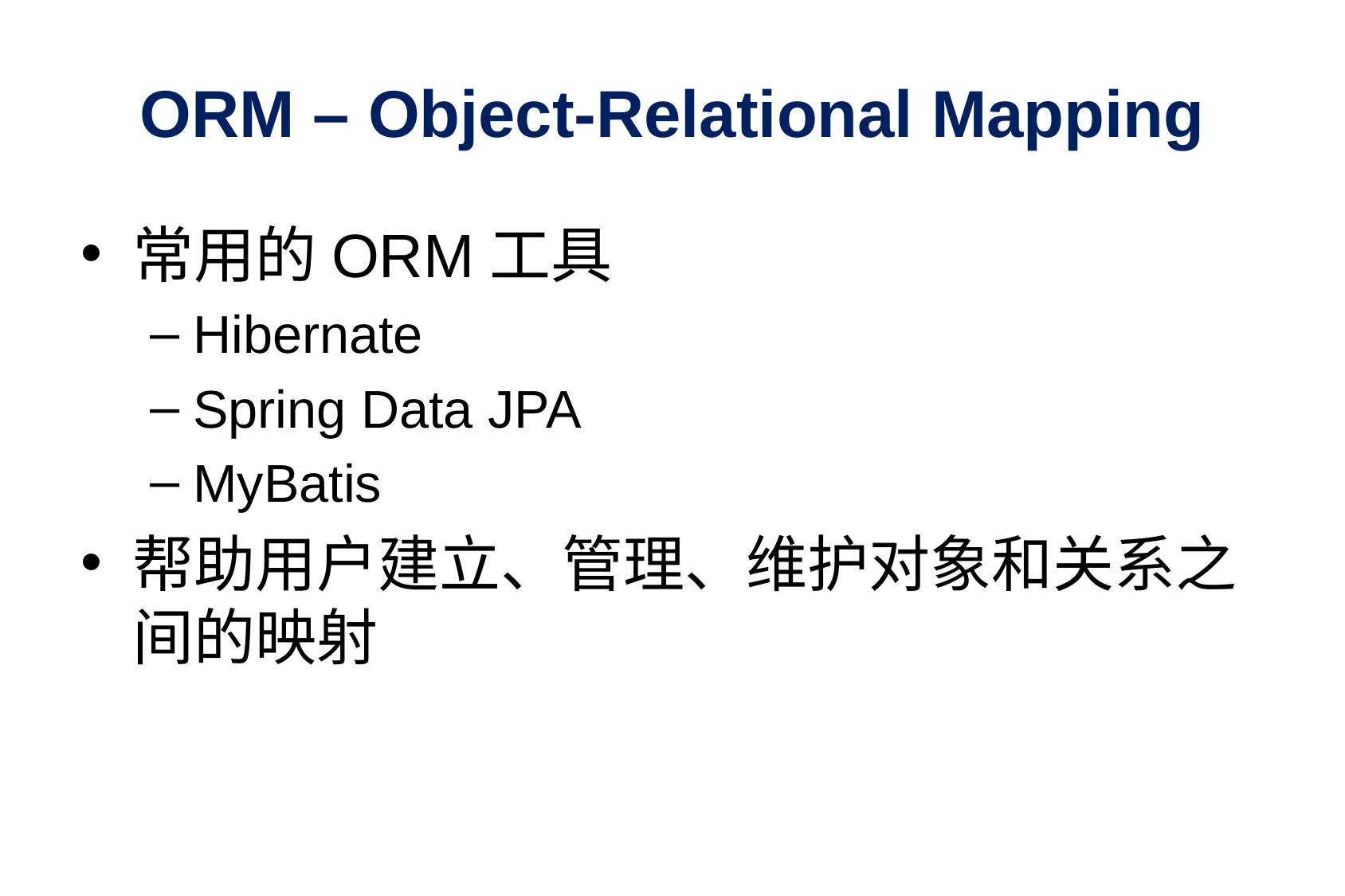

# ORM – Object-Relational Mapping
常用的ORM工具
Hibernate
Spring Data JPA
MyBatis
帮助用户建立、管理、维护对象和关系之间的映射